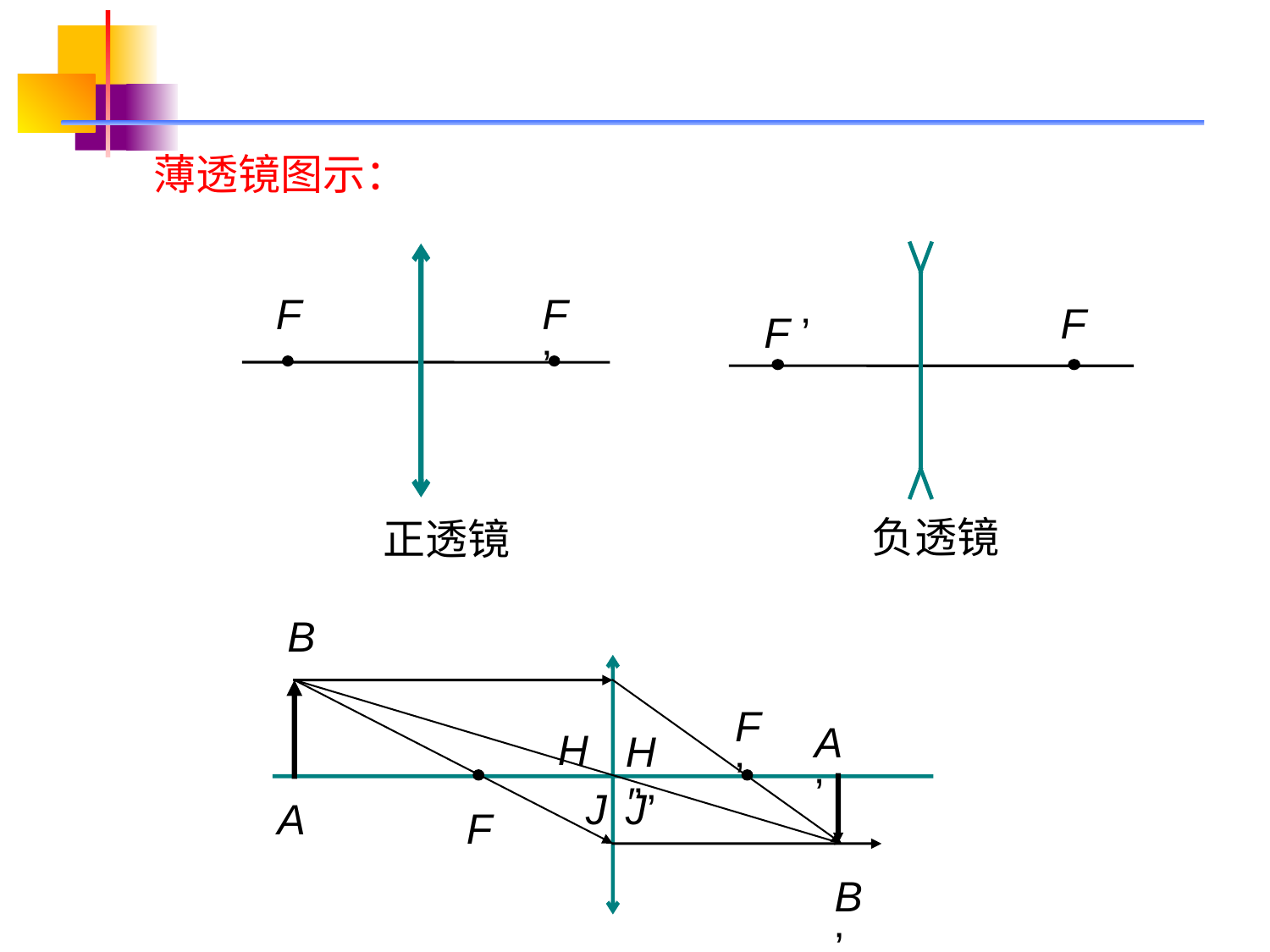

# 薄透镜图示：

F
F ’

F
F ’

负透镜
正透镜
B

F ’
A’
H
H′’

J
J’
A
F

B ’